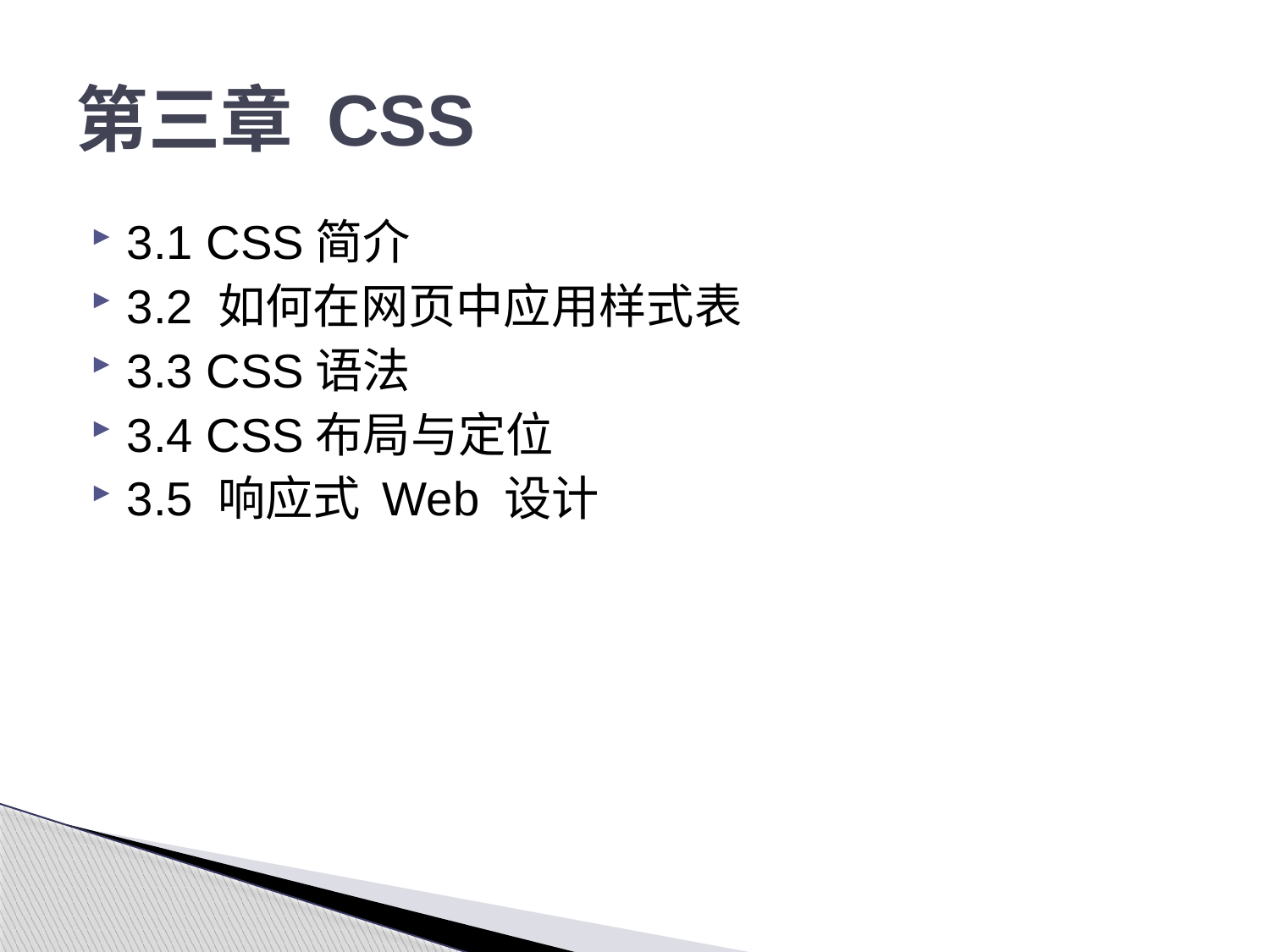

# 第三章 CSS
3.1 CSS简介
3.2 如何在网页中应用样式表
3.3 CSS语法
3.4 CSS布局与定位
3.5 响应式 Web 设计